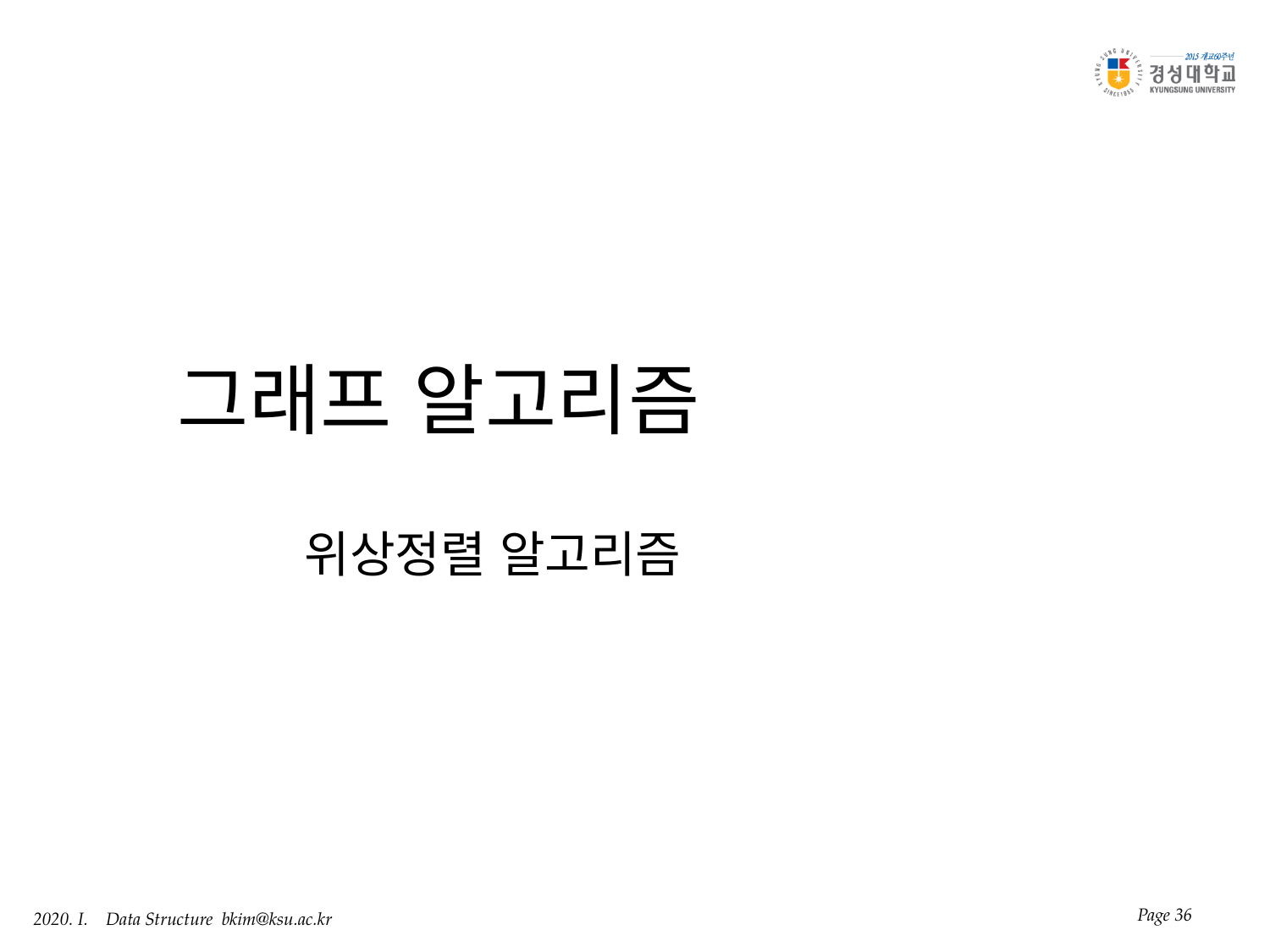

# 그래프 알고리즘 위상정렬 알고리즘
Page 36